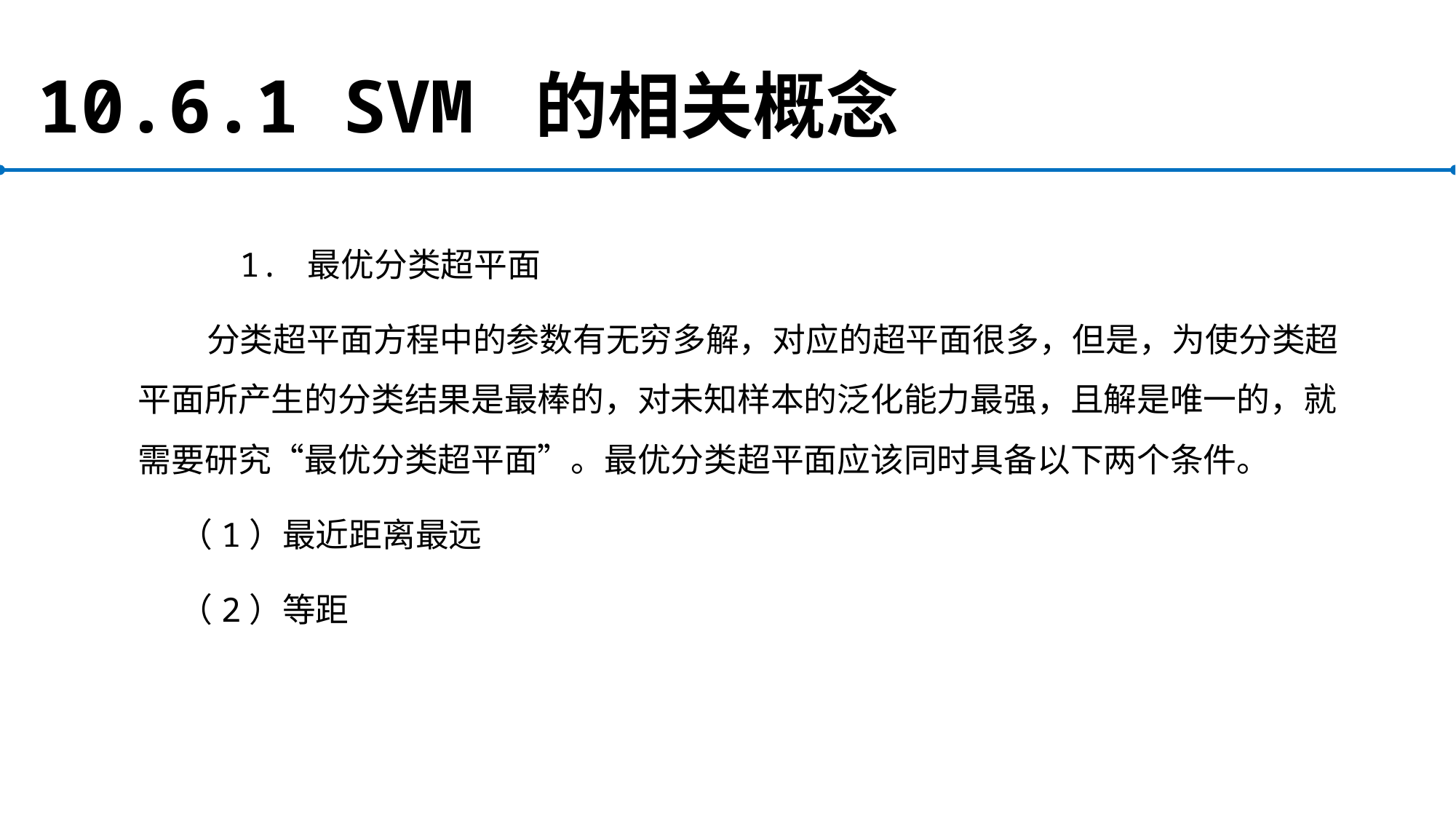

# 10.6.1 SVM 的相关概念
   1. 最优分类超平面
分类超平面方程中的参数有无穷多解，对应的超平面很多，但是，为使分类超平面所产生的分类结果是最棒的，对未知样本的泛化能力最强，且解是唯一的，就需要研究“最优分类超平面”。最优分类超平面应该同时具备以下两个条件。
（1）最近距离最远
（2）等距